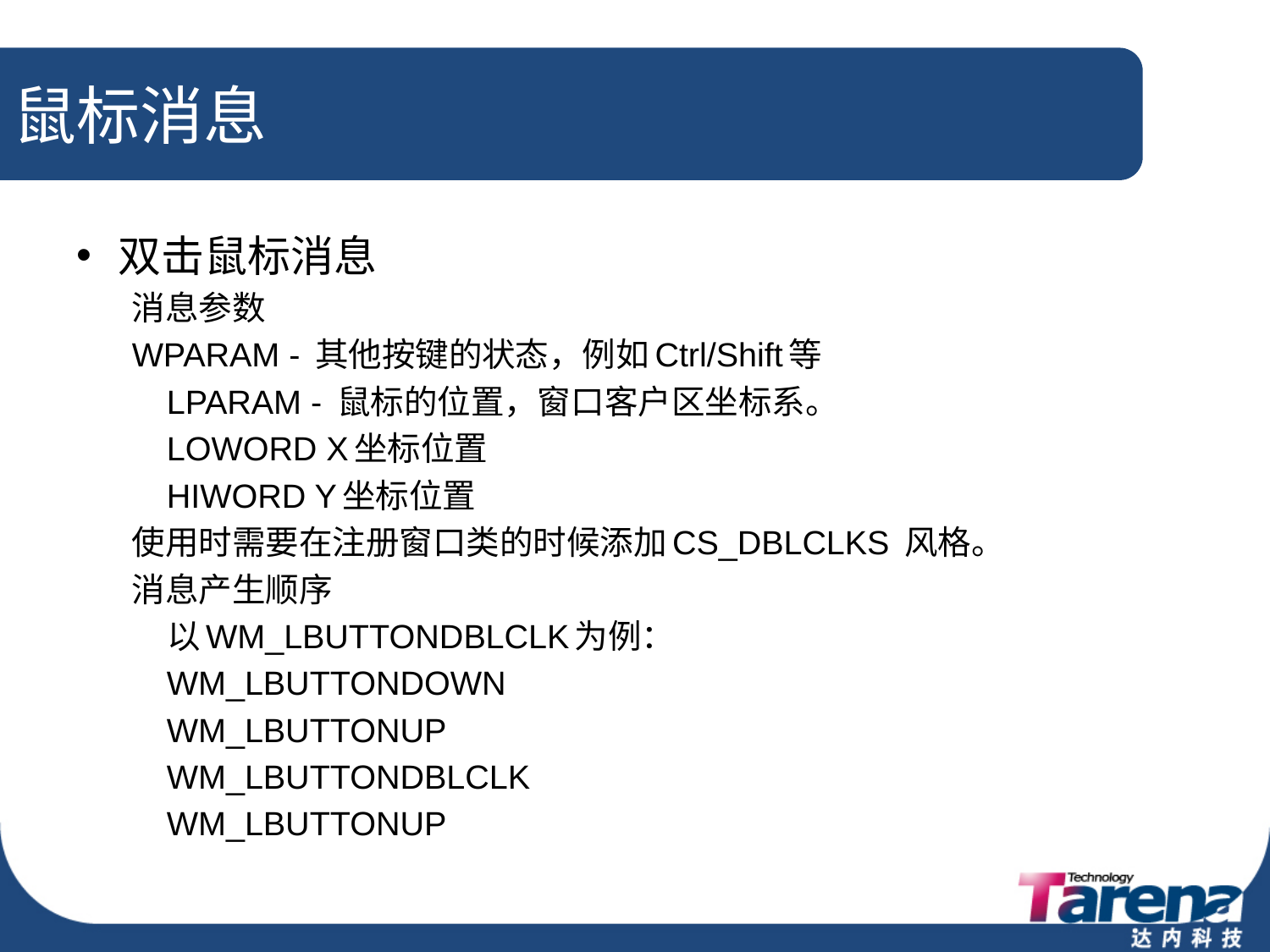

# 鼠标消息
双击鼠标消息
消息参数
WPARAM - 其他按键的状态，例如Ctrl/Shift等
	LPARAM - 鼠标的位置，窗口客户区坐标系。
		LOWORD X坐标位置
		HIWORD Y坐标位置
使用时需要在注册窗口类的时候添加CS_DBLCLKS 风格。
消息产生顺序
    以WM_LBUTTONDBLCLK为例：
	WM_LBUTTONDOWN
	WM_LBUTTONUP
	WM_LBUTTONDBLCLK
	WM_LBUTTONUP